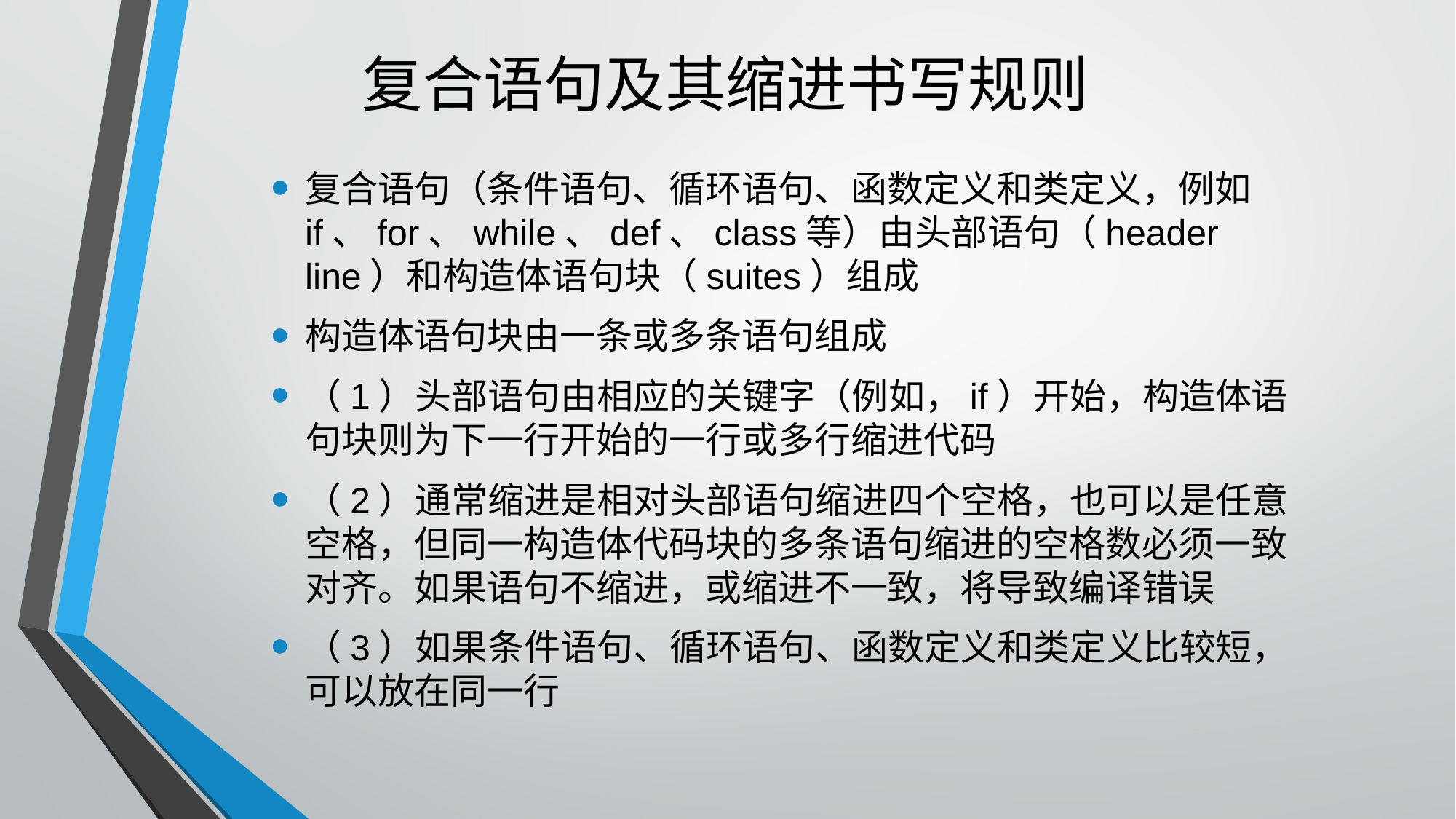

# 复合语句及其缩进书写规则
复合语句（条件语句、循环语句、函数定义和类定义，例如if、for、while、def、class等）由头部语句（header line）和构造体语句块（suites）组成
构造体语句块由一条或多条语句组成
（1）头部语句由相应的关键字（例如，if）开始，构造体语句块则为下一行开始的一行或多行缩进代码
（2）通常缩进是相对头部语句缩进四个空格，也可以是任意空格，但同一构造体代码块的多条语句缩进的空格数必须一致对齐。如果语句不缩进，或缩进不一致，将导致编译错误
（3）如果条件语句、循环语句、函数定义和类定义比较短，可以放在同一行